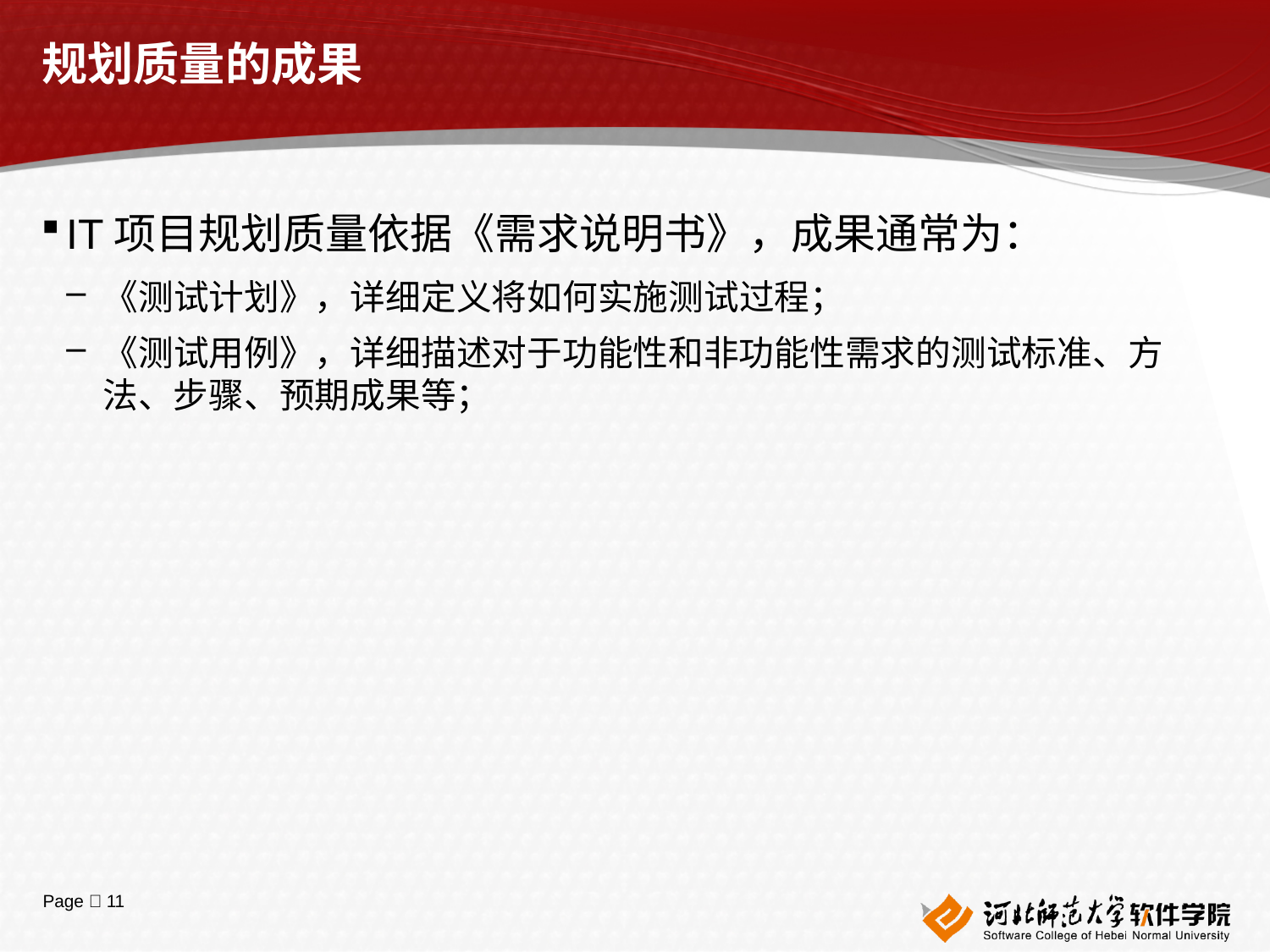

# 规划质量的成果
IT项目规划质量依据《需求说明书》，成果通常为：
《测试计划》，详细定义将如何实施测试过程；
《测试用例》，详细描述对于功能性和非功能性需求的测试标准、方法、步骤、预期成果等；